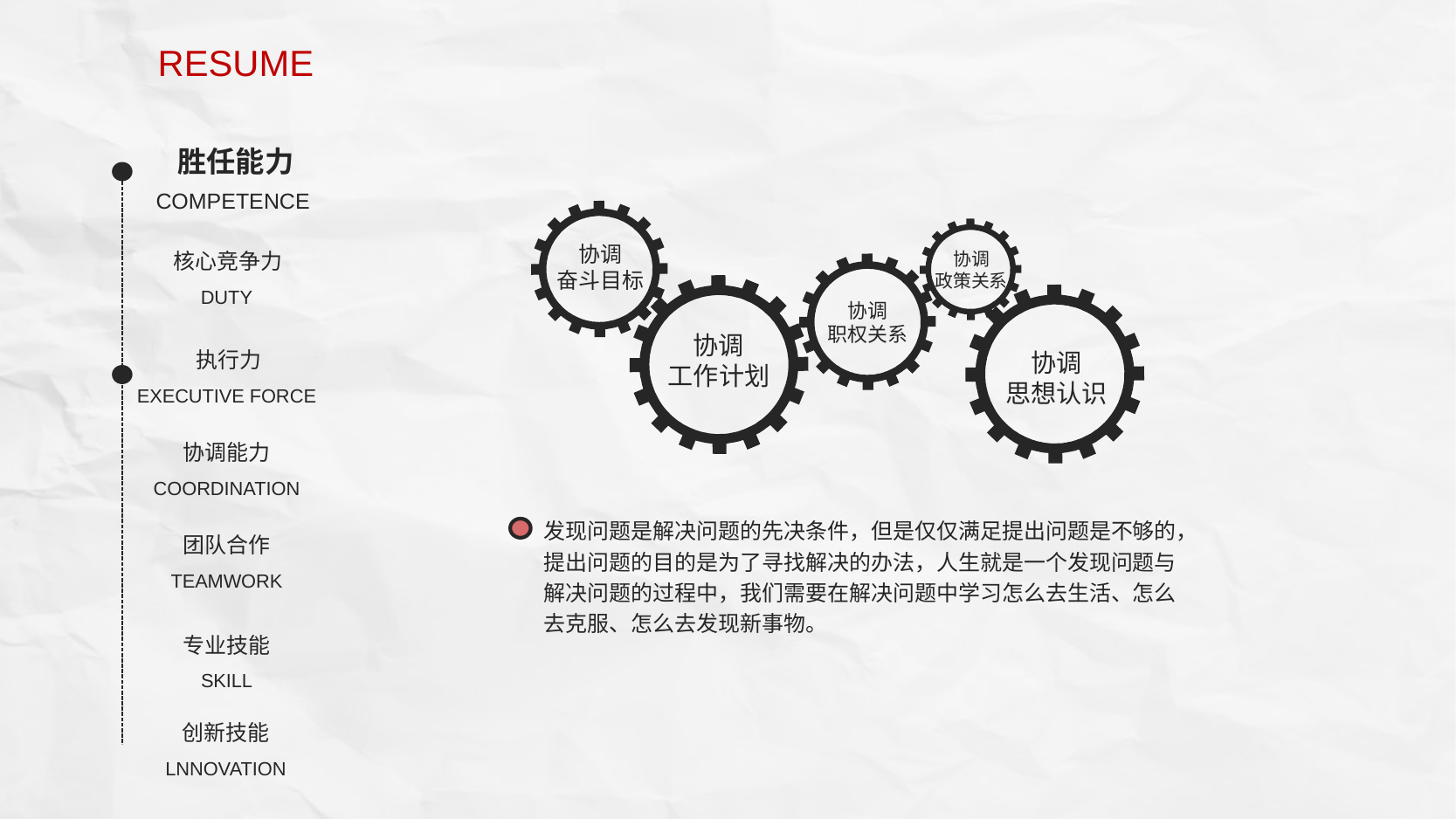

RESUME
胜任能力
COMPETENCE

协调
奋斗目标
核心竞争力
协调
政策关系

DUTY

协调
职权关系
协调
工作计划
执行力
协调
思想认识

EXECUTIVE FORCE
协调能力
COORDINATION
发现问题是解决问题的先决条件，但是仅仅满足提出问题是不够的，提出问题的目的是为了寻找解决的办法，人生就是一个发现问题与解决问题的过程中，我们需要在解决问题中学习怎么去生活、怎么去克服、怎么去发现新事物。

团队合作
TEAMWORK
专业技能
SKILL
创新技能
LNNOVATION